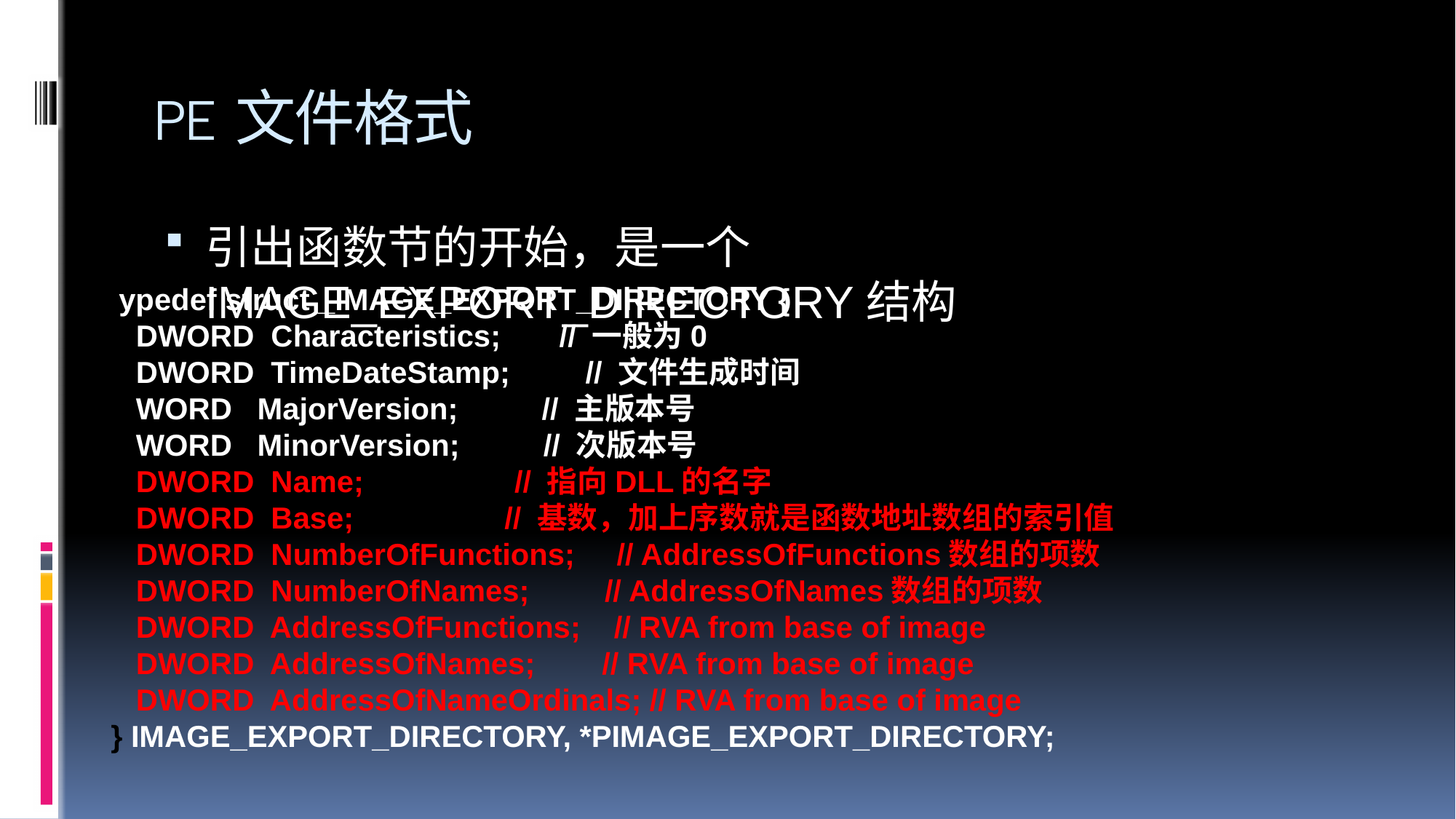

# PE文件格式
引出函数节的开始，是一个IMAGE_EXPORT_DIRECTORY结构

typedef struct _IMAGE_EXPORT_DIRECTORY {
   DWORD  Characteristics;       // 一般为0
   DWORD  TimeDateStamp;         // 文件生成时间
   WORD   MajorVersion;          // 主版本号
   WORD   MinorVersion;          // 次版本号
   DWORD  Name;                  // 指向DLL的名字
   DWORD  Base;                  // 基数，加上序数就是函数地址数组的索引值
   DWORD  NumberOfFunctions;     // AddressOfFunctions数组的项数
   DWORD  NumberOfNames;         // AddressOfNames数组的项数
   DWORD  AddressOfFunctions;    // RVA from base of image
   DWORD  AddressOfNames;        // RVA from base of image
   DWORD  AddressOfNameOrdinals; // RVA from base of image
} IMAGE_EXPORT_DIRECTORY, *PIMAGE_EXPORT_DIRECTORY;